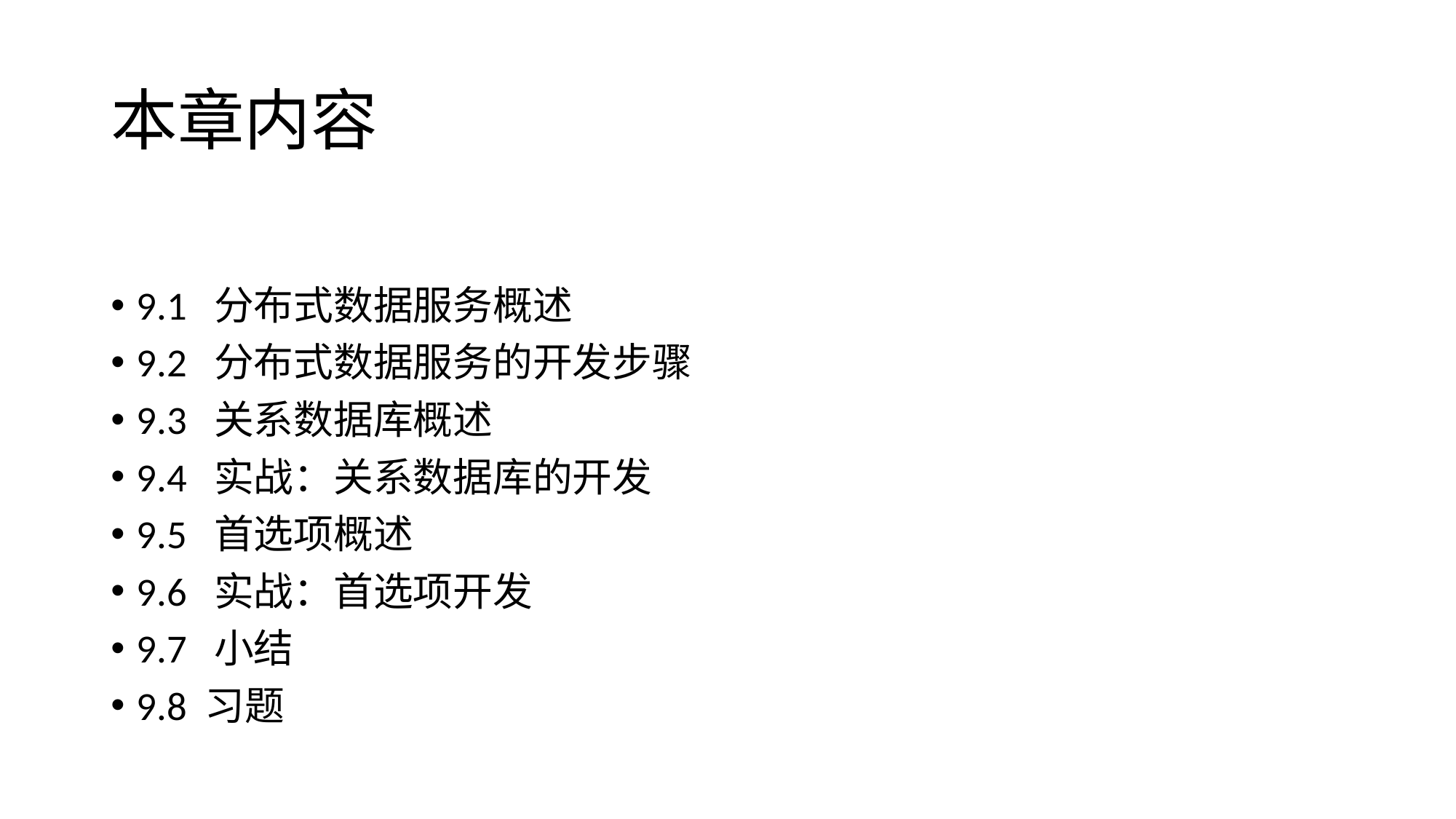

# 本章内容

9.1  分布式数据服务概述
9.2  分布式数据服务的开发步骤
9.3  关系数据库概述
9.4  实战：关系数据库的开发
9.5  首选项概述
9.6  实战：首选项开发
9.7  小结
9.8 习题